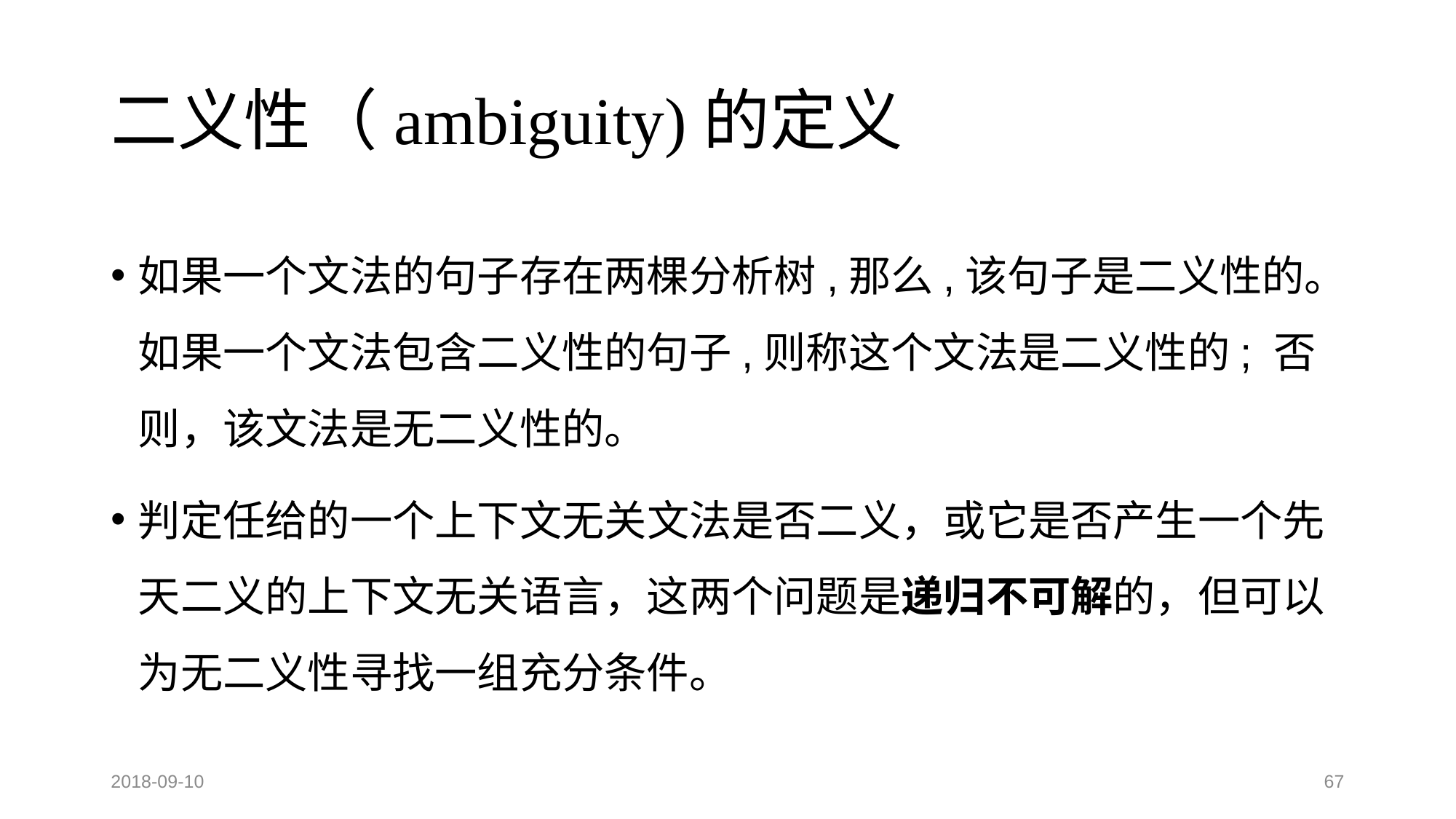

# 二义性（ambiguity)的定义
如果一个文法的句子存在两棵分析树,那么,该句子是二义性的。如果一个文法包含二义性的句子,则称这个文法是二义性的; 否则，该文法是无二义性的。
判定任给的一个上下文无关文法是否二义，或它是否产生一个先天二义的上下文无关语言，这两个问题是递归不可解的，但可以为无二义性寻找一组充分条件。
2018-09-10
67